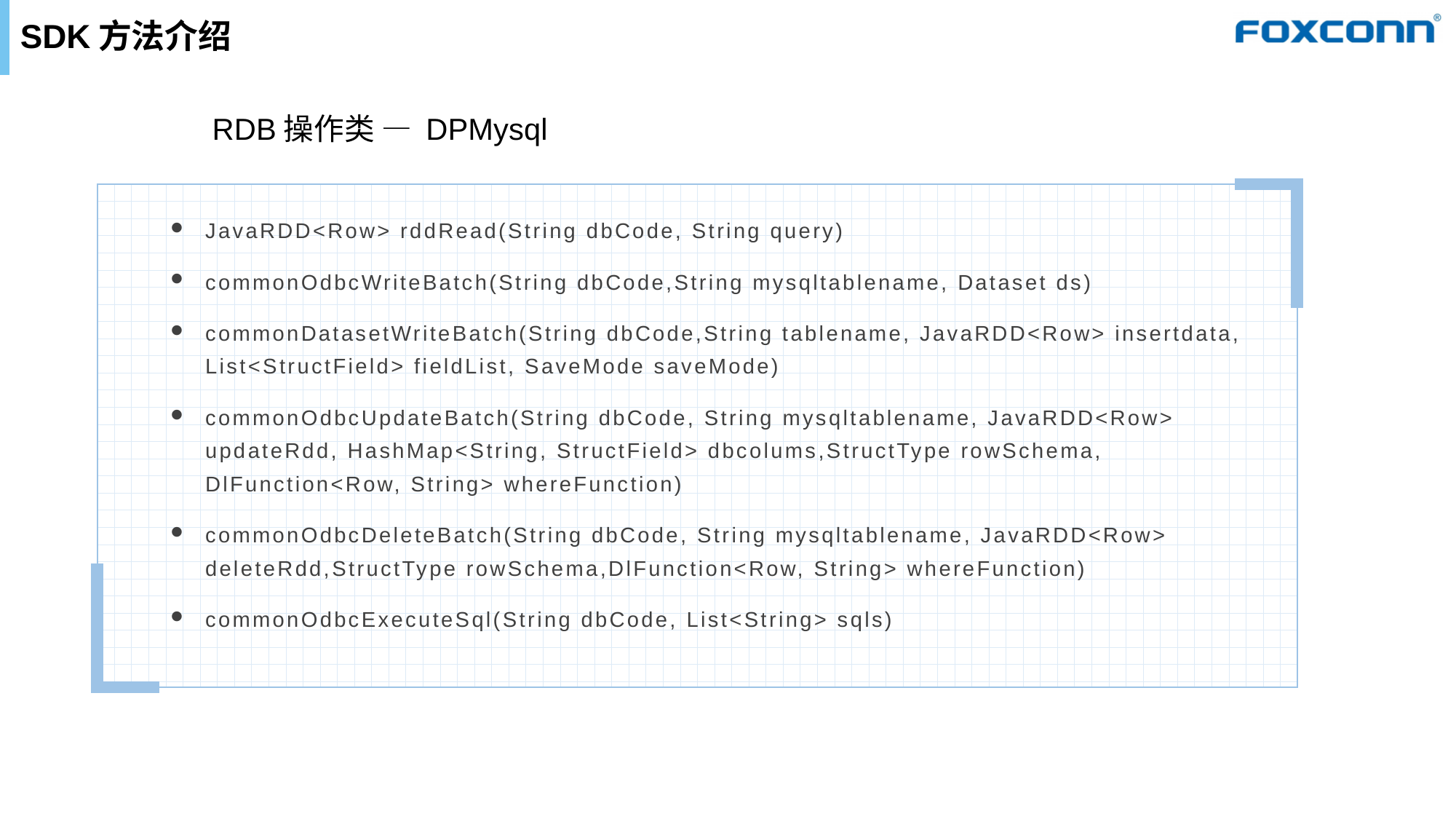

# SDK方法介绍
RDB操作类 — DPMysql

JavaRDD<Row> rddRead(String dbCode, String query)
commonOdbcWriteBatch(String dbCode,String mysqltablename, Dataset ds)
commonDatasetWriteBatch(String dbCode,String tablename, JavaRDD<Row> insertdata, List<StructField> fieldList, SaveMode saveMode)
commonOdbcUpdateBatch(String dbCode, String mysqltablename, JavaRDD<Row> updateRdd, HashMap<String, StructField> dbcolums,StructType rowSchema, DlFunction<Row, String> whereFunction)
commonOdbcDeleteBatch(String dbCode, String mysqltablename, JavaRDD<Row> deleteRdd,StructType rowSchema,DlFunction<Row, String> whereFunction)
commonOdbcExecuteSql(String dbCode, List<String> sqls)

17